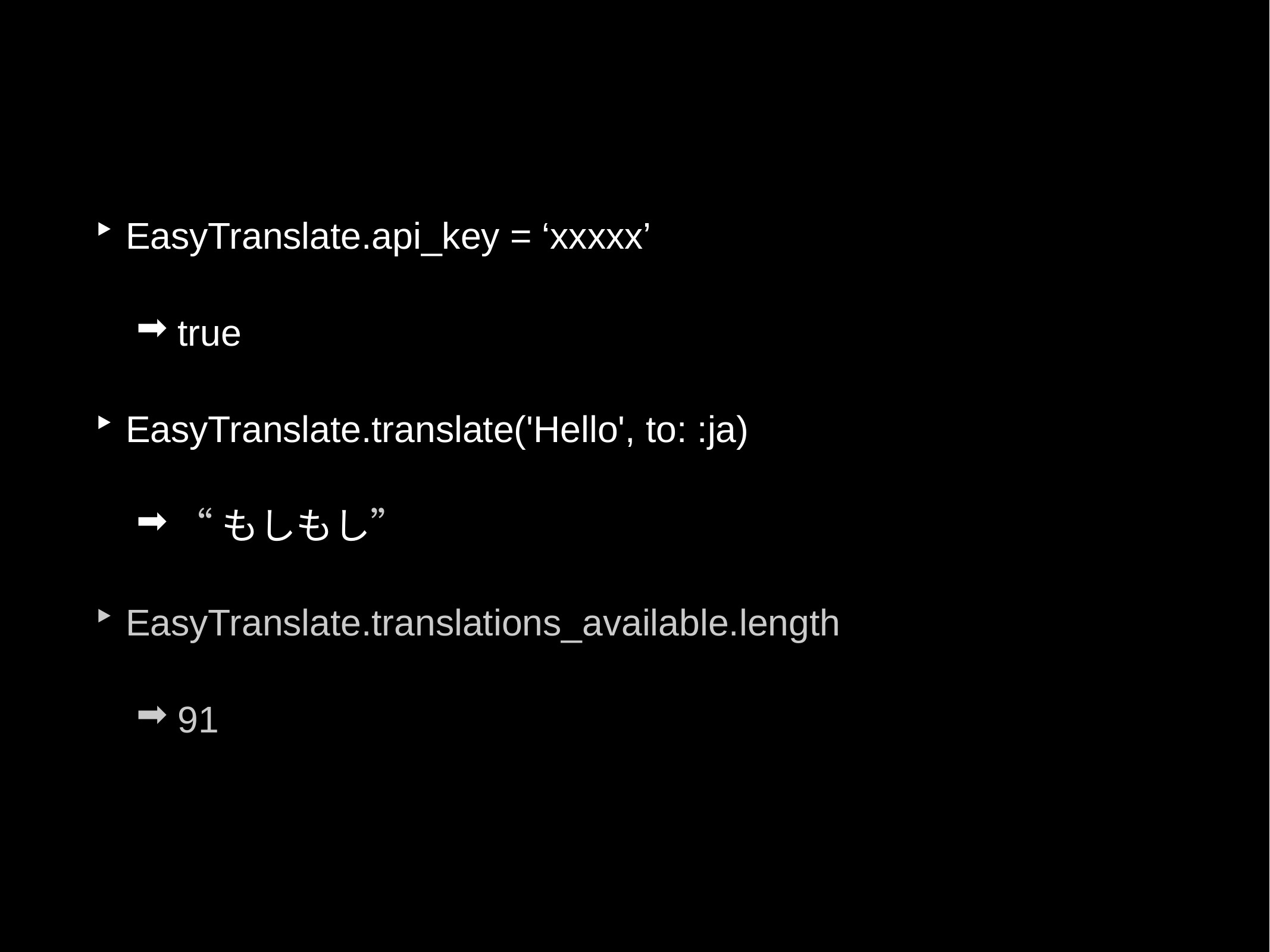

EasyTranslate.api_key = ‘xxxxx’
 true
 EasyTranslate.translate('Hello', to: :ja)
 “もしもし”
 EasyTranslate.translations_available.length
 91